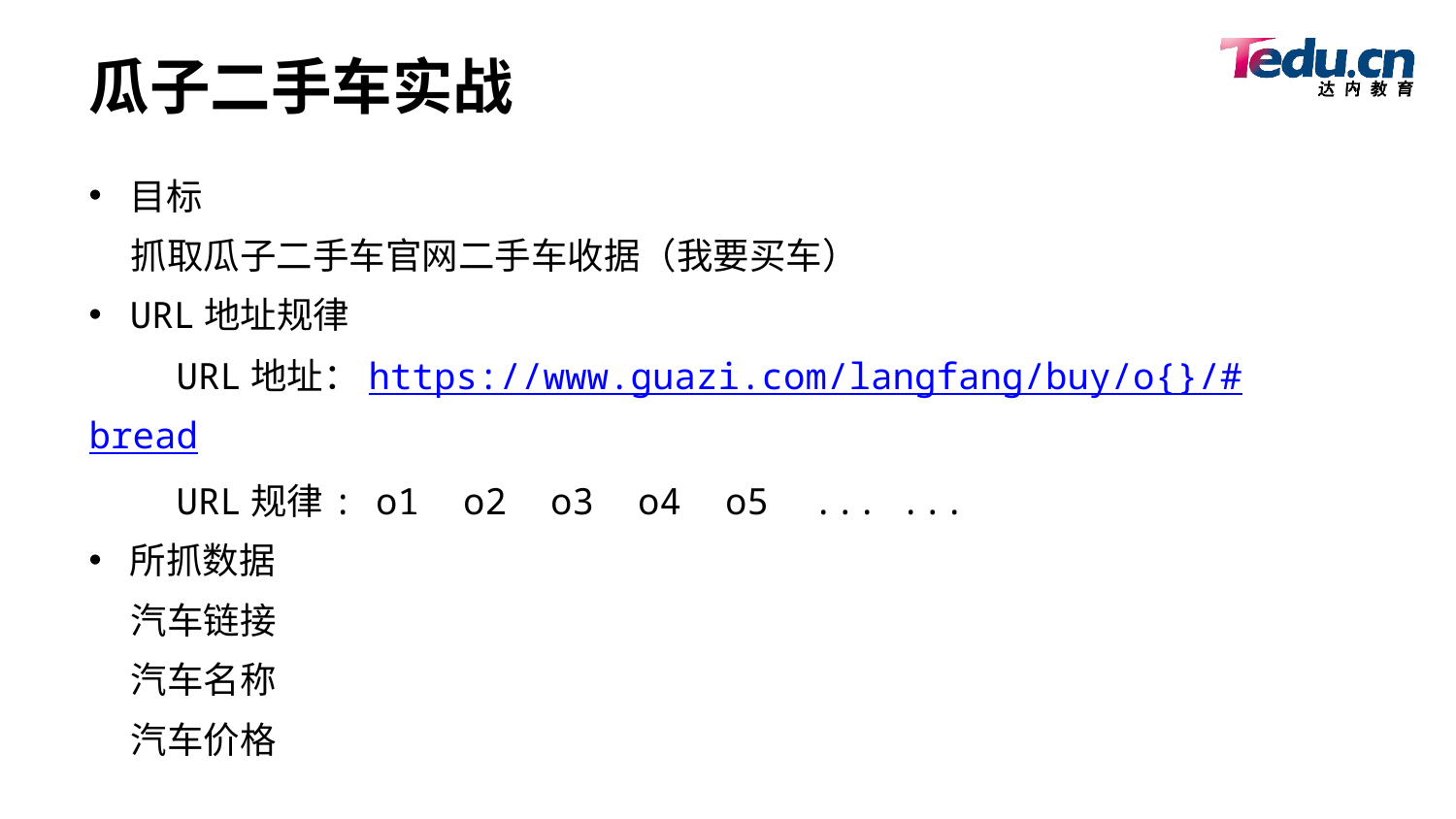

# 瓜子二手车实战
目标
    抓取瓜子二手车官网二手车收据（我要买车）
URL地址规律
    URL地址：https://www.guazi.com/langfang/buy/o{}/#bread
    URL规律: o1  o2  o3  o4  o5  ... ...
所抓数据
    汽车链接
    汽车名称
    汽车价格